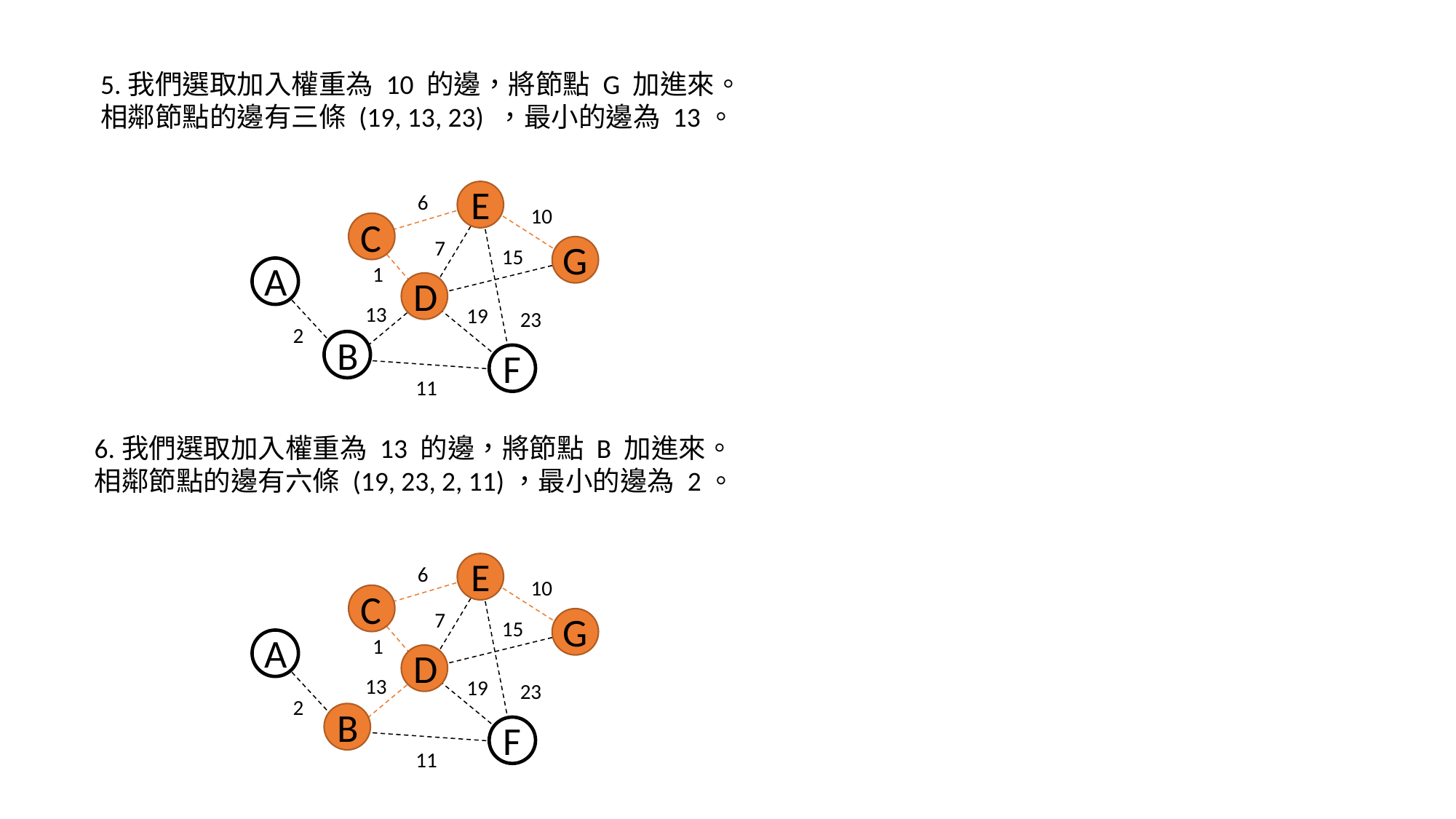

5.我們選取加入權重為 10 的邊，將節點 G 加進來。
相鄰節點的邊有三條 (19, 13, 23) ，最小的邊為 13。
E

6
10
C

7
G

15
A
1

D

13
19
23
2
B

F

11
6.我們選取加入權重為 13 的邊，將節點 B 加進來。
相鄰節點的邊有六條 (19, 23, 2, 11)，最小的邊為 2。
E

6
10
C

7
G

15
A
1

D

13
19
23
2
B

F

11